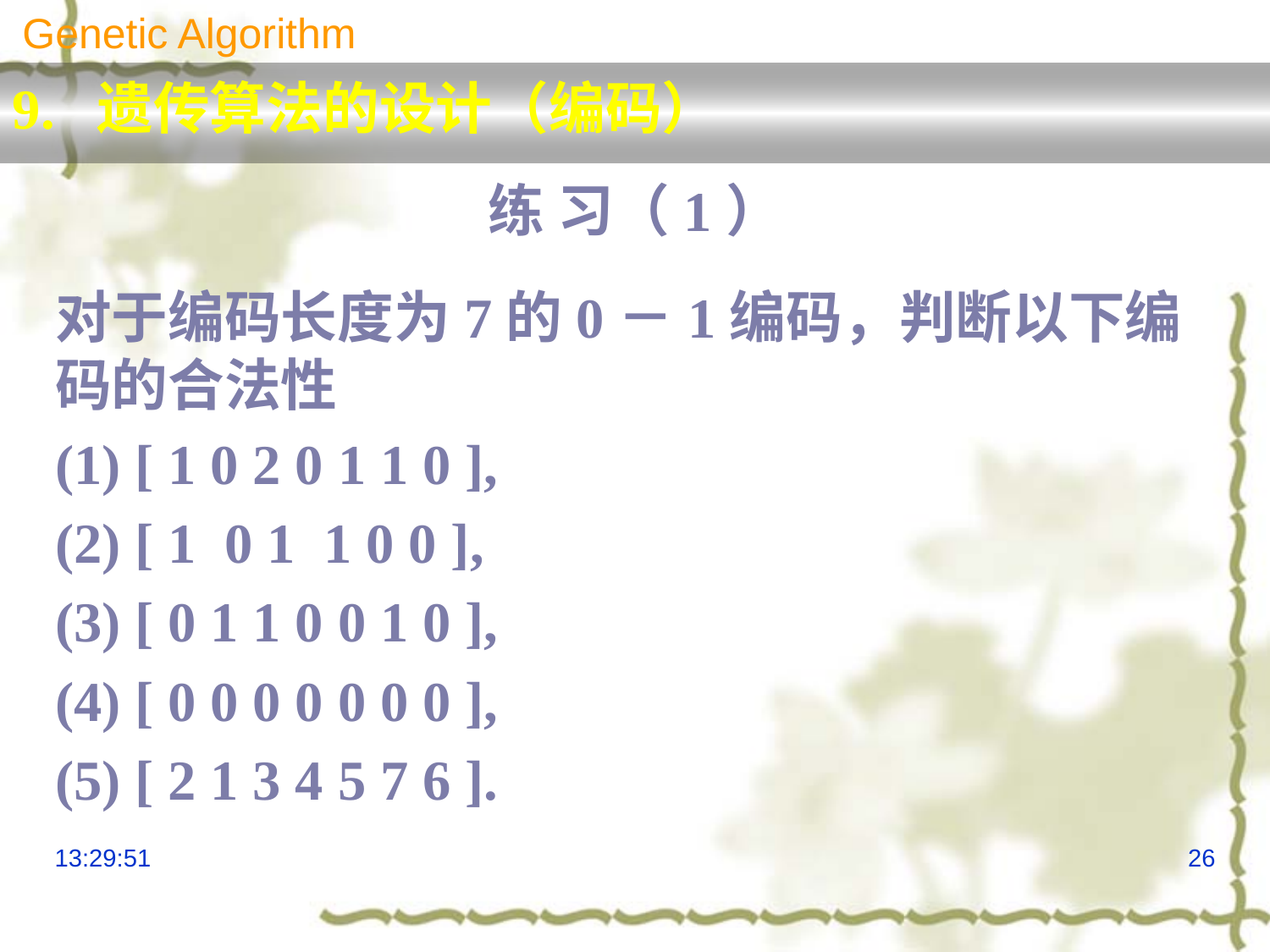

Genetic Algorithm
9.  遗传算法的设计（编码）
# 练 习（1）
对于编码长度为7的0－1编码，判断以下编码的合法性
(1) [ 1 0 2 0 1 1 0 ],
(2) [ 1  0 1  1 0 0 ],
(3) [ 0 1 1 0 0 1 0 ],
(4) [ 0 0 0 0 0 0 0 ],
(5) [ 2 1 3 4 5 7 6 ].
13:29:51
26